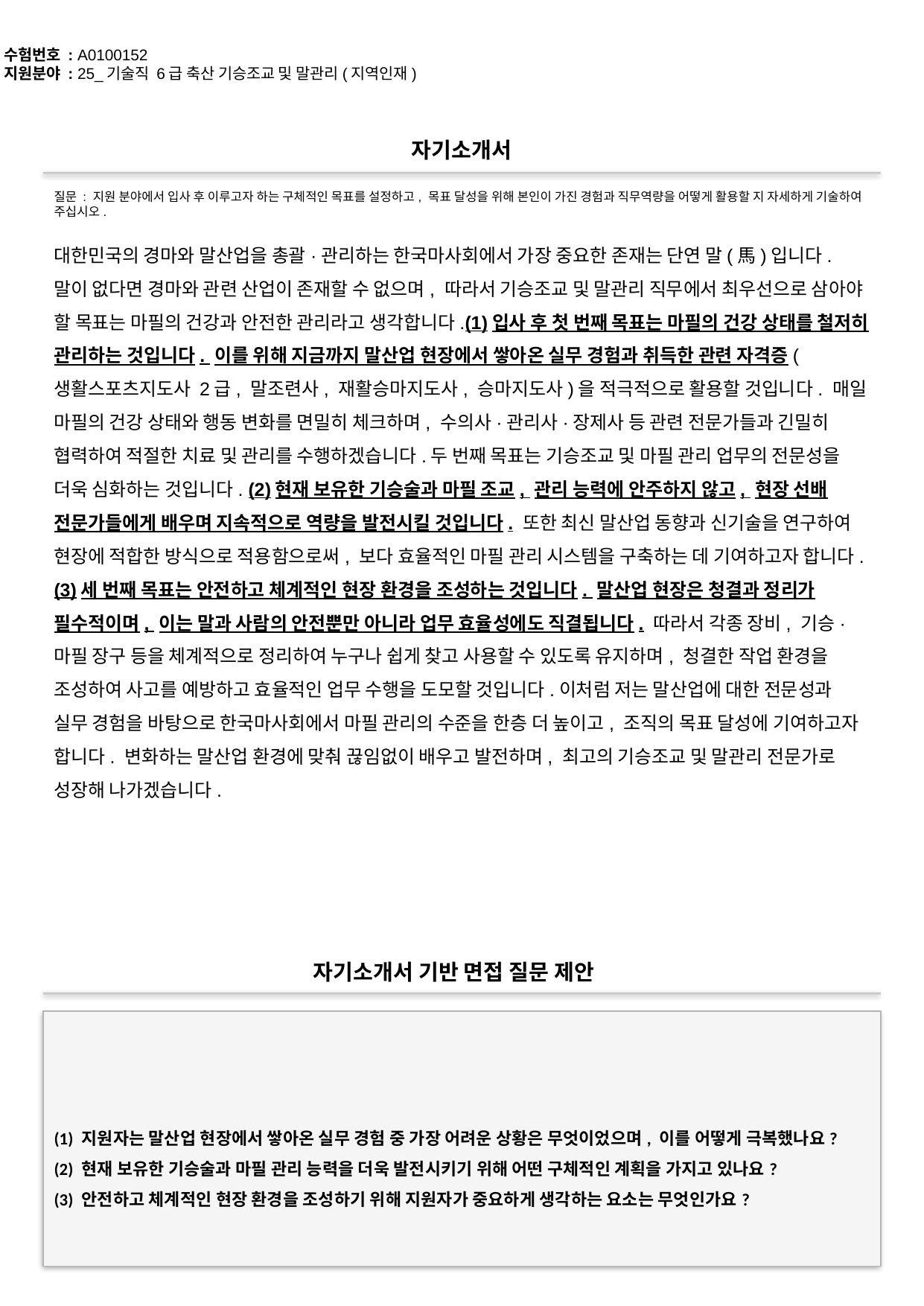

수험번호 : A0100152
지원분야 : 25_기술직 6급 축산 기승조교 및 말관리(지역인재)
#

자기소개서

질문 : 지원 분야에서 입사 후 이루고자 하는 구체적인 목표를 설정하고, 목표 달성을 위해 본인이 가진 경험과 직무역량을 어떻게 활용할 지 자세하게 기술하여 주십시오.

대한민국의 경마와 말산업을 총괄·관리하는 한국마사회에서 가장 중요한 존재는 단연 말(馬)입니다. 말이 없다면 경마와 관련 산업이 존재할 수 없으며, 따라서 기승조교 및 말관리 직무에서 최우선으로 삼아야 할 목표는 마필의 건강과 안전한 관리라고 생각합니다.(1)입사 후 첫 번째 목표는 마필의 건강 상태를 철저히 관리하는 것입니다. 이를 위해 지금까지 말산업 현장에서 쌓아온 실무 경험과 취득한 관련 자격증(생활스포츠지도사 2급, 말조련사, 재활승마지도사, 승마지도사)을 적극적으로 활용할 것입니다. 매일 마필의 건강 상태와 행동 변화를 면밀히 체크하며, 수의사·관리사·장제사 등 관련 전문가들과 긴밀히 협력하여 적절한 치료 및 관리를 수행하겠습니다.두 번째 목표는 기승조교 및 마필 관리 업무의 전문성을 더욱 심화하는 것입니다. (2)현재 보유한 기승술과 마필 조교, 관리 능력에 안주하지 않고, 현장 선배 전문가들에게 배우며 지속적으로 역량을 발전시킬 것입니다. 또한 최신 말산업 동향과 신기술을 연구하여 현장에 적합한 방식으로 적용함으로써, 보다 효율적인 마필 관리 시스템을 구축하는 데 기여하고자 합니다.(3)세 번째 목표는 안전하고 체계적인 현장 환경을 조성하는 것입니다. 말산업 현장은 청결과 정리가 필수적이며, 이는 말과 사람의 안전뿐만 아니라 업무 효율성에도 직결됩니다. 따라서 각종 장비, 기승·마필 장구 등을 체계적으로 정리하여 누구나 쉽게 찾고 사용할 수 있도록 유지하며, 청결한 작업 환경을 조성하여 사고를 예방하고 효율적인 업무 수행을 도모할 것입니다.이처럼 저는 말산업에 대한 전문성과 실무 경험을 바탕으로 한국마사회에서 마필 관리의 수준을 한층 더 높이고, 조직의 목표 달성에 기여하고자 합니다. 변화하는 말산업 환경에 맞춰 끊임없이 배우고 발전하며, 최고의 기승조교 및 말관리 전문가로 성장해 나가겠습니다.

자기소개서 기반 면접 질문 제안

(1) 지원자는 말산업 현장에서 쌓아온 실무 경험 중 가장 어려운 상황은 무엇이었으며, 이를 어떻게 극복했나요?
(2) 현재 보유한 기승술과 마필 관리 능력을 더욱 발전시키기 위해 어떤 구체적인 계획을 가지고 있나요?
(3) 안전하고 체계적인 현장 환경을 조성하기 위해 지원자가 중요하게 생각하는 요소는 무엇인가요?